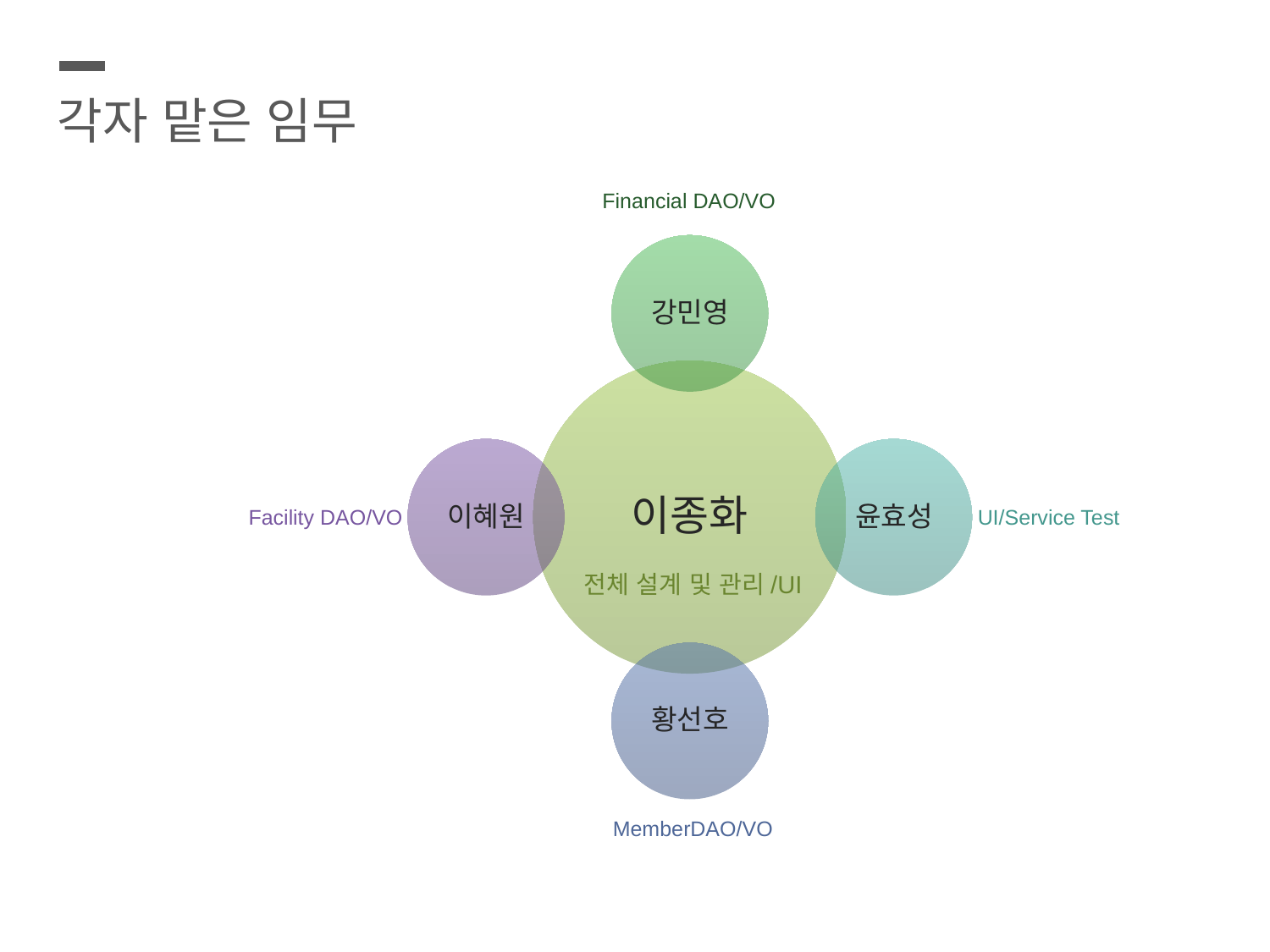

각자 맡은 임무
Financial DAO/VO
이종화
강민영
윤효성
황선호
이혜원
Facility DAO/VO
UI/Service Test
전체 설계 및 관리/UI
MemberDAO/VO